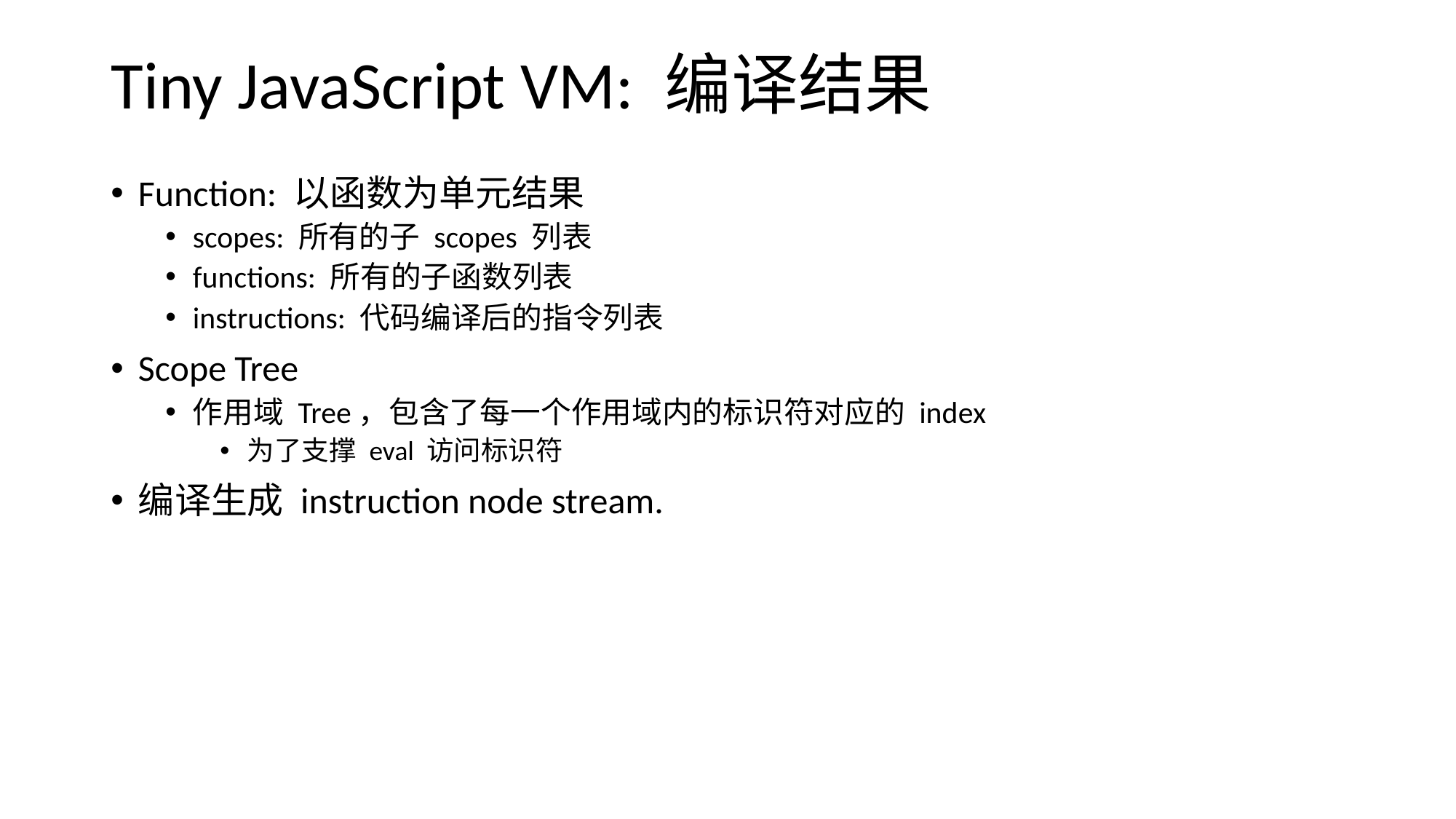

# Tiny JavaScript VM: 编译结果
Function: 以函数为单元结果
scopes: 所有的子 scopes 列表
functions: 所有的子函数列表
instructions: 代码编译后的指令列表
Scope Tree
作用域 Tree，包含了每一个作用域内的标识符对应的 index
为了支撑 eval 访问标识符
编译生成 instruction node stream.